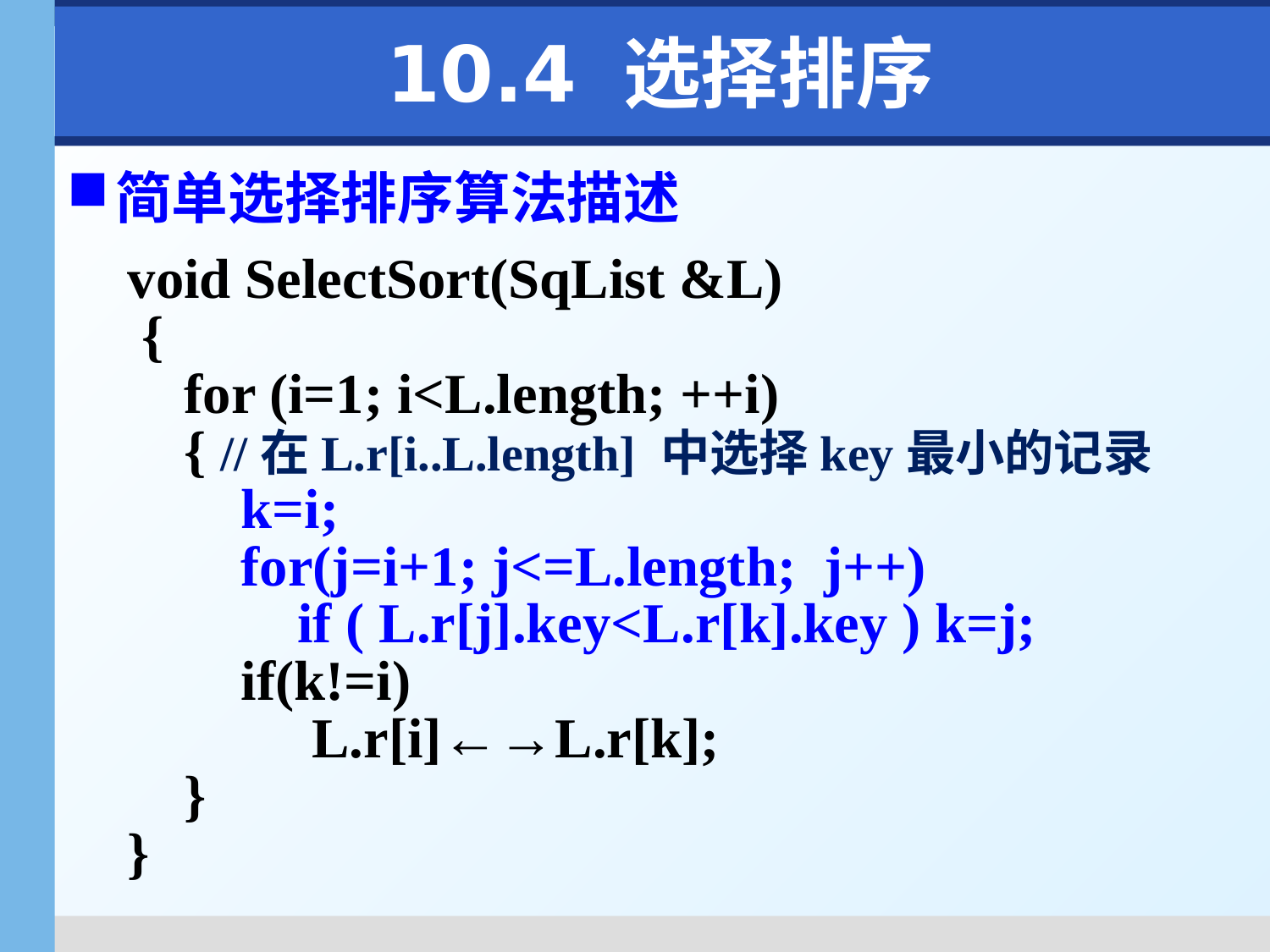

# 10.4 选择排序
简单选择排序算法描述
void SelectSort(SqList &L)
 {
    for (i=1; i<L.length; ++i)
    { //在L.r[i..L.length] 中选择key最小的记录
        k=i;
        for(j=i+1; j<=L.length;  j++)
            if ( L.r[j].key<L.r[k].key ) k=j;
        if(k!=i)
             L.r[i]←→L.r[k];
    }
}